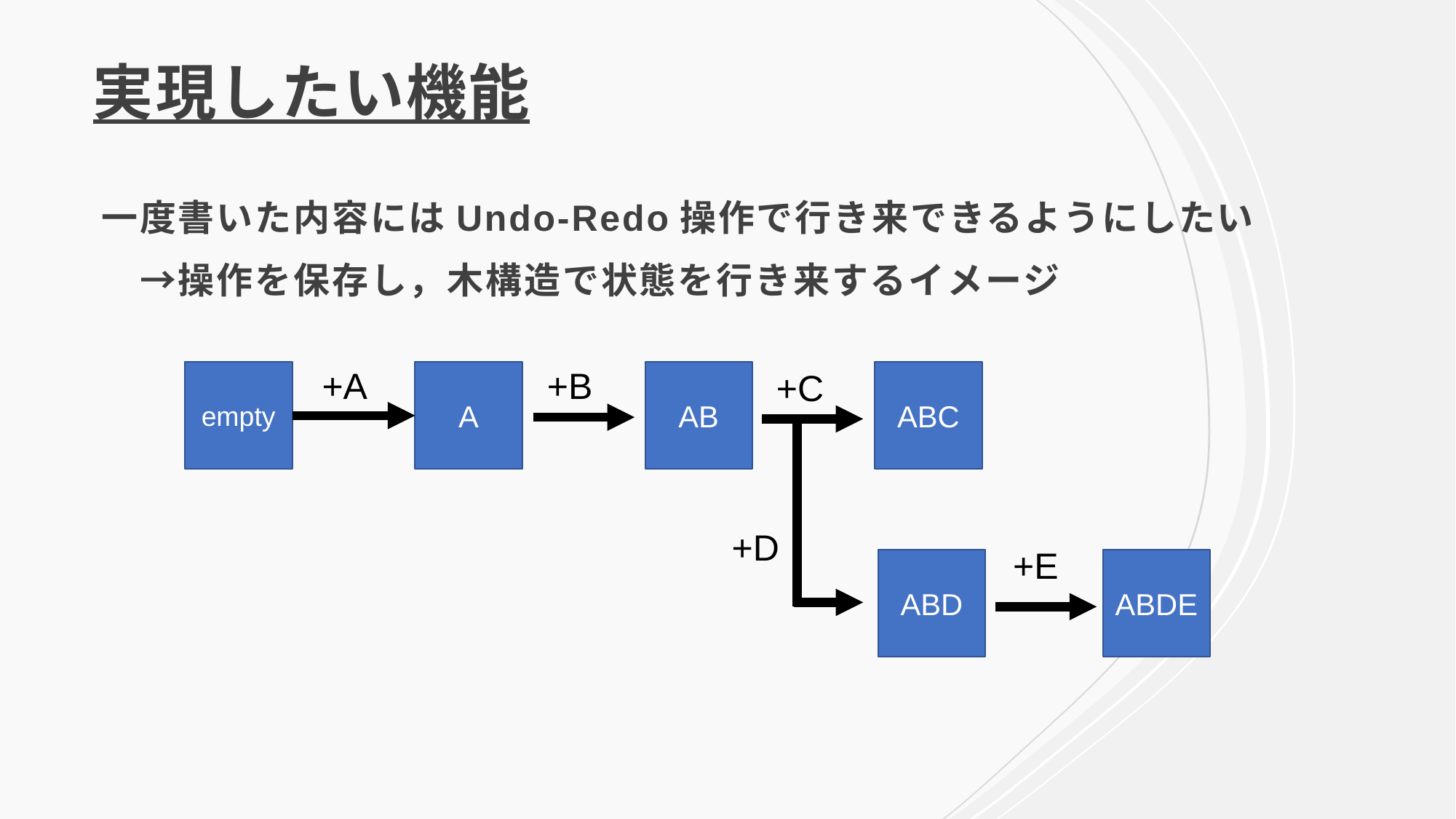

# 実現したい機能
一度書いた内容にはUndo-Redo操作で行き来できるようにしたい
　→操作を保存し，木構造で状態を行き来するイメージ
+A
+B
+C
empty
A
AB
ABC
+D
+E
ABD
ABDE